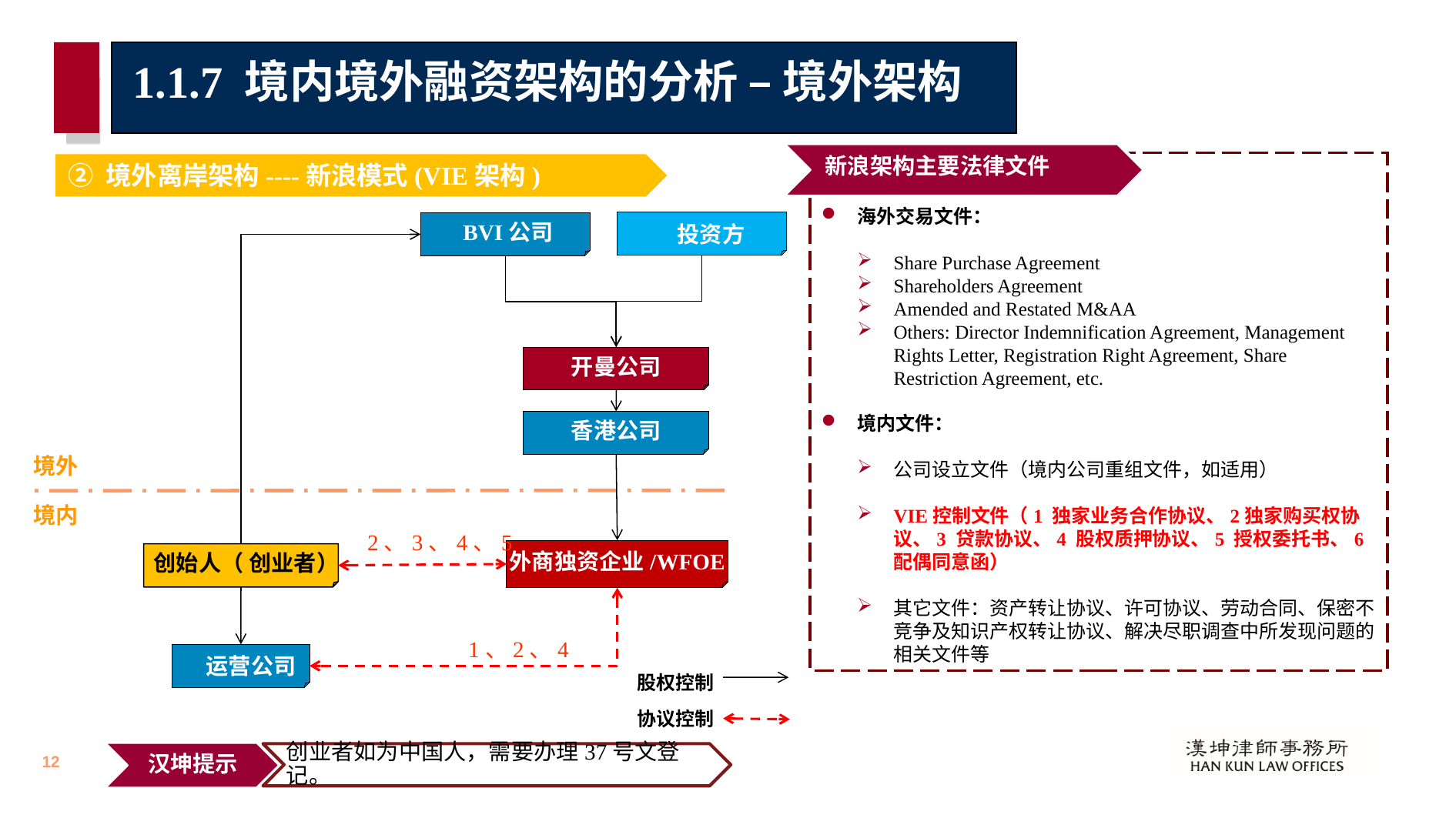

# 1.1.7 境内境外融资架构的分析 – 境外架构

新浪架构主要法律文件

海外交易文件：

Share Purchase Agreement
Shareholders Agreement
Amended and Restated M&AA
Others: Director Indemnification Agreement, Management Rights Letter, Registration Right Agreement, Share Restriction Agreement, etc.

境内文件：

公司设立文件（境内公司重组文件，如适用）

VIE控制文件（1 独家业务合作协议、2独家购买权协议、3 贷款协议、4 股权质押协议、5 授权委托书、6 配偶同意函）

其它文件：资产转让协议、许可协议、劳动合同、保密不竞争及知识产权转让协议、解决尽职调查中所发现问题的相关文件等
② 境外离岸架构----新浪模式(VIE架构)
  投资方
  BVI公司
开曼公司
香港公司
境外

境内
2、3、4、5
外商独资企业/WFOE
 创始人（ 创业者）
1、2、4
  运营公司
股权控制

协议控制

汉坤提示
创业者如为中国人，需要办理37号文登记。